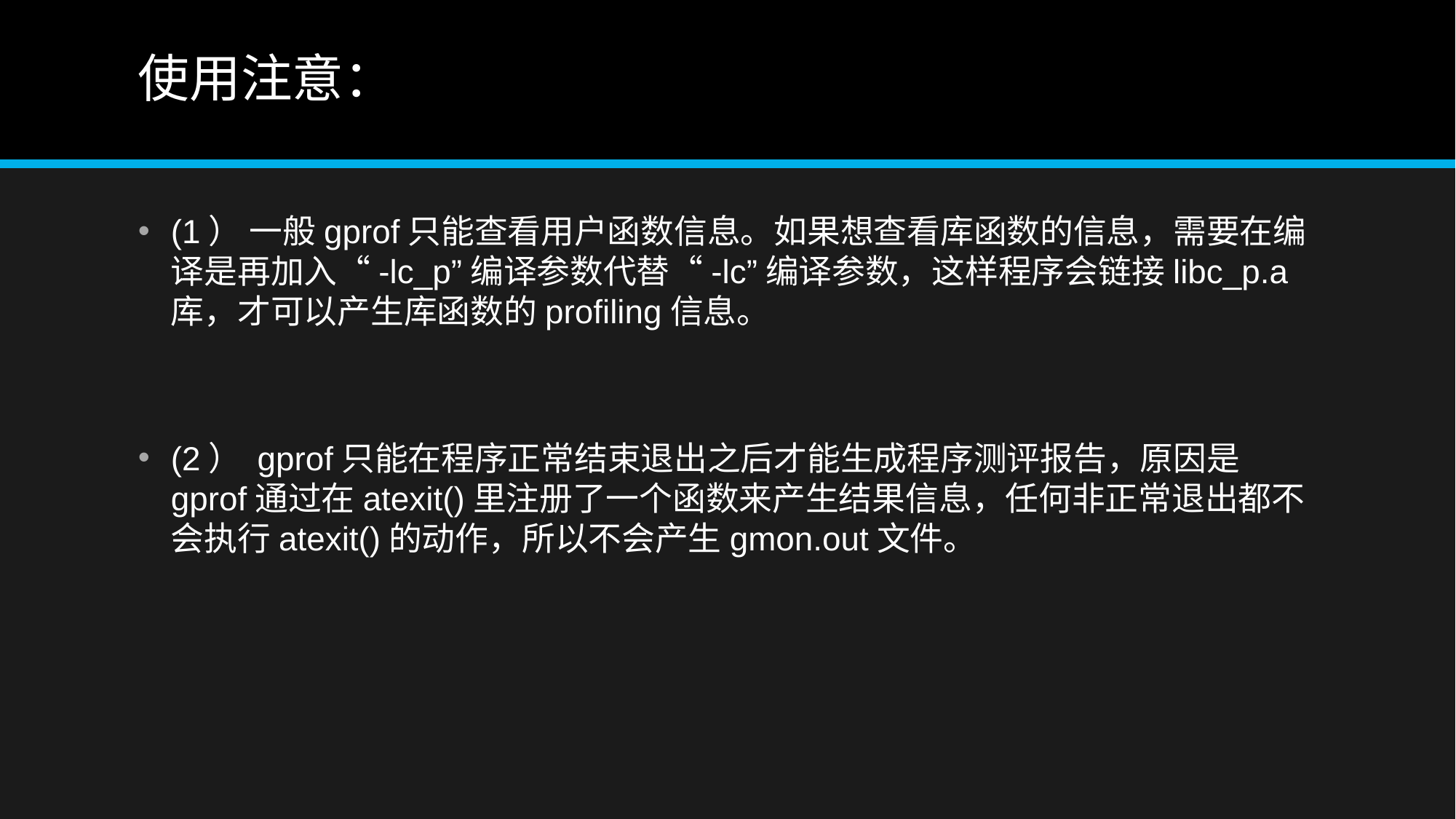

# 使用注意：
(1） 一般gprof只能查看用户函数信息。如果想查看库函数的信息，需要在编译是再加入“-lc_p”编译参数代替“-lc”编译参数，这样程序会链接libc_p.a库，才可以产生库函数的profiling信息。

(2） gprof只能在程序正常结束退出之后才能生成程序测评报告，原因是gprof通过在atexit()里注册了一个函数来产生结果信息，任何非正常退出都不会执行atexit()的动作，所以不会产生gmon.out文件。